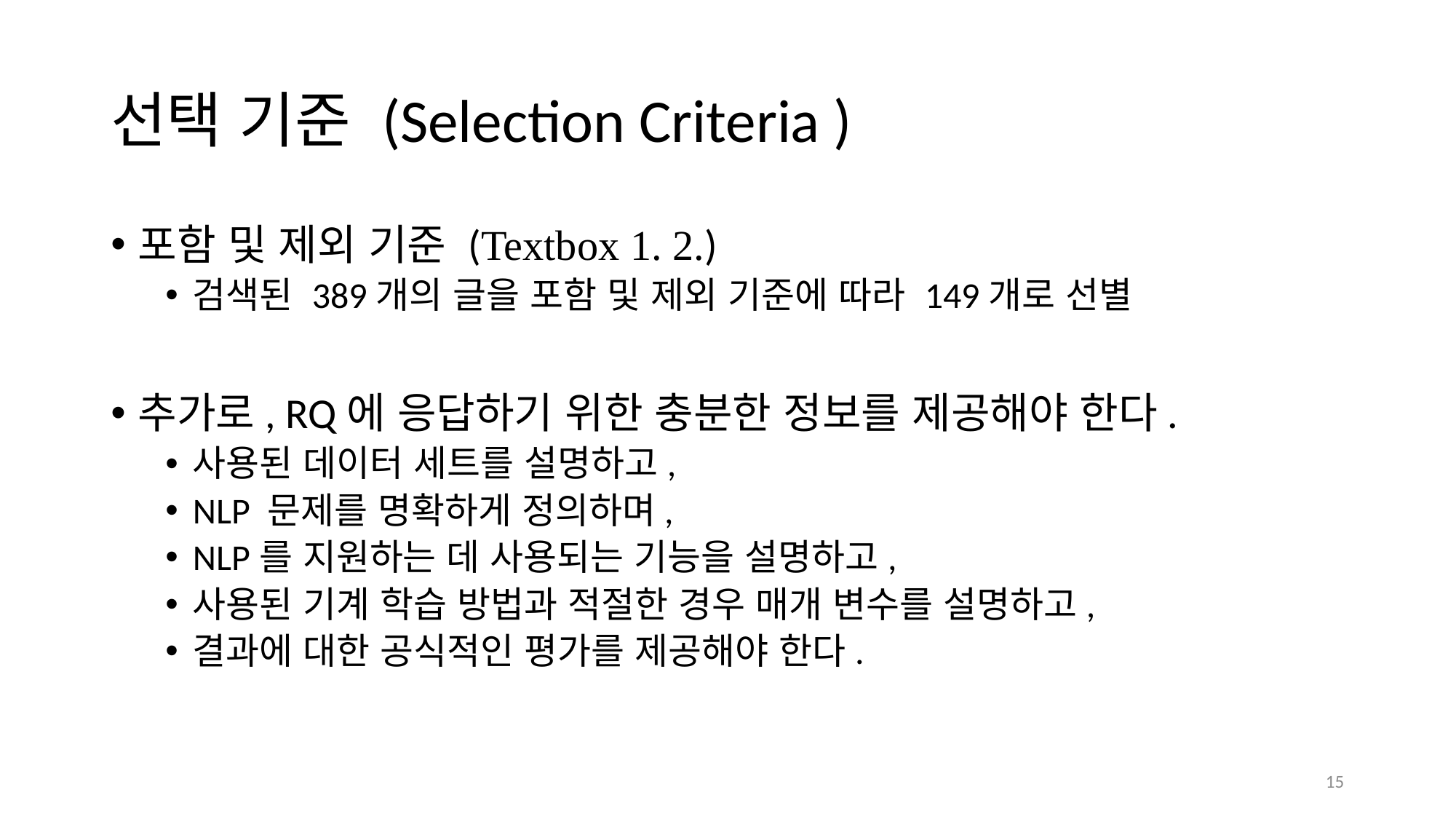

# 선택 기준 (Selection Criteria )
포함 및 제외 기준 (Textbox 1. 2.)
검색된 389개의 글을 포함 및 제외 기준에 따라 149개로 선별

추가로, RQ에 응답하기 위한 충분한 정보를 제공해야 한다.
사용된 데이터 세트를 설명하고,
NLP 문제를 명확하게 정의하며,
NLP를 지원하는 데 사용되는 기능을 설명하고,
사용된 기계 학습 방법과 적절한 경우 매개 변수를 설명하고,
결과에 대한 공식적인 평가를 제공해야 한다.

15